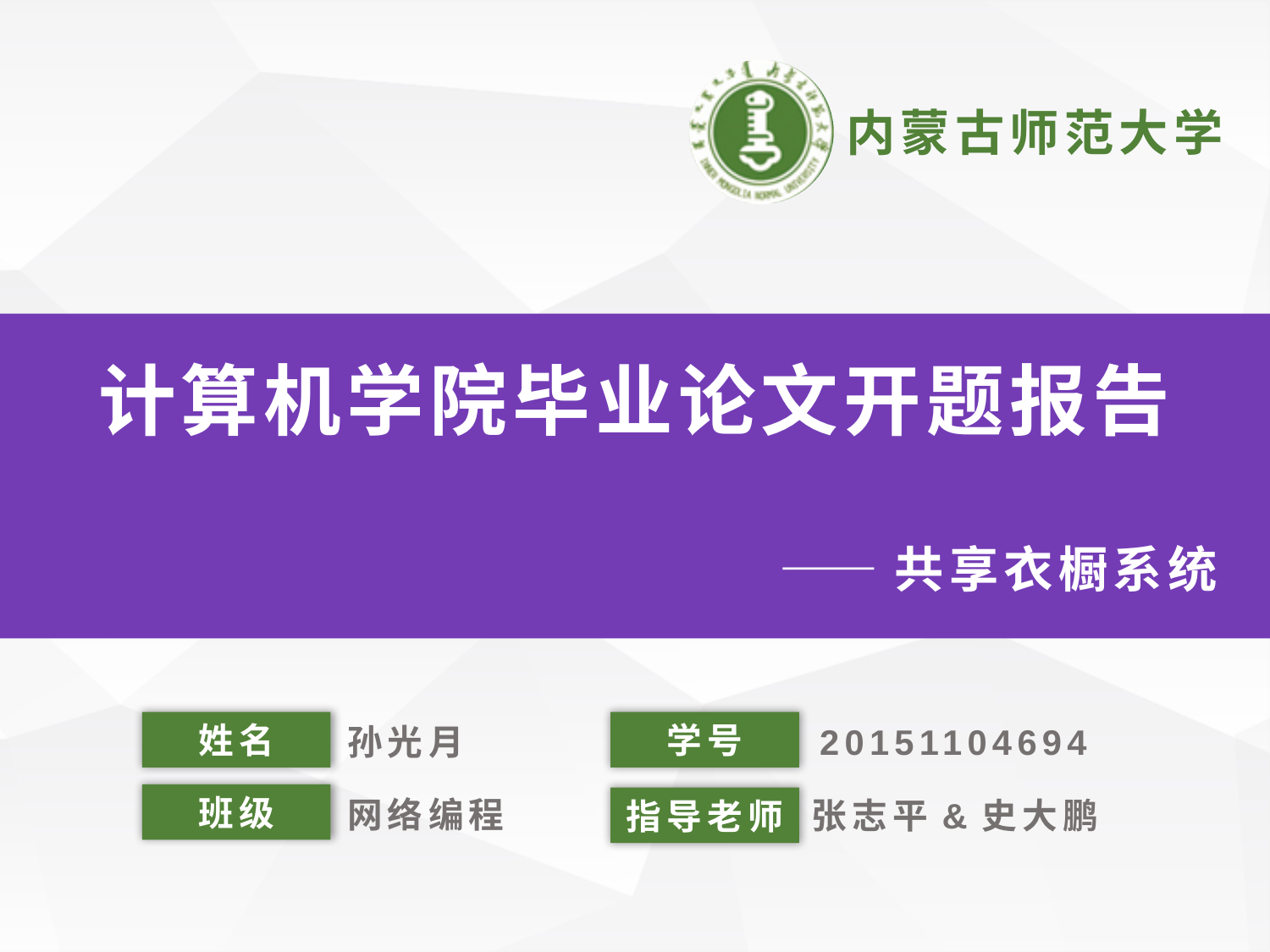

内蒙古师范大学

计算机学院毕业论文开题报告

——共享衣橱系统
我们毕业啦
其实是答辩的标题地方
姓名
学号
孙光月
20151104694
班级
网络编程
指导老师
张志平&史大鹏